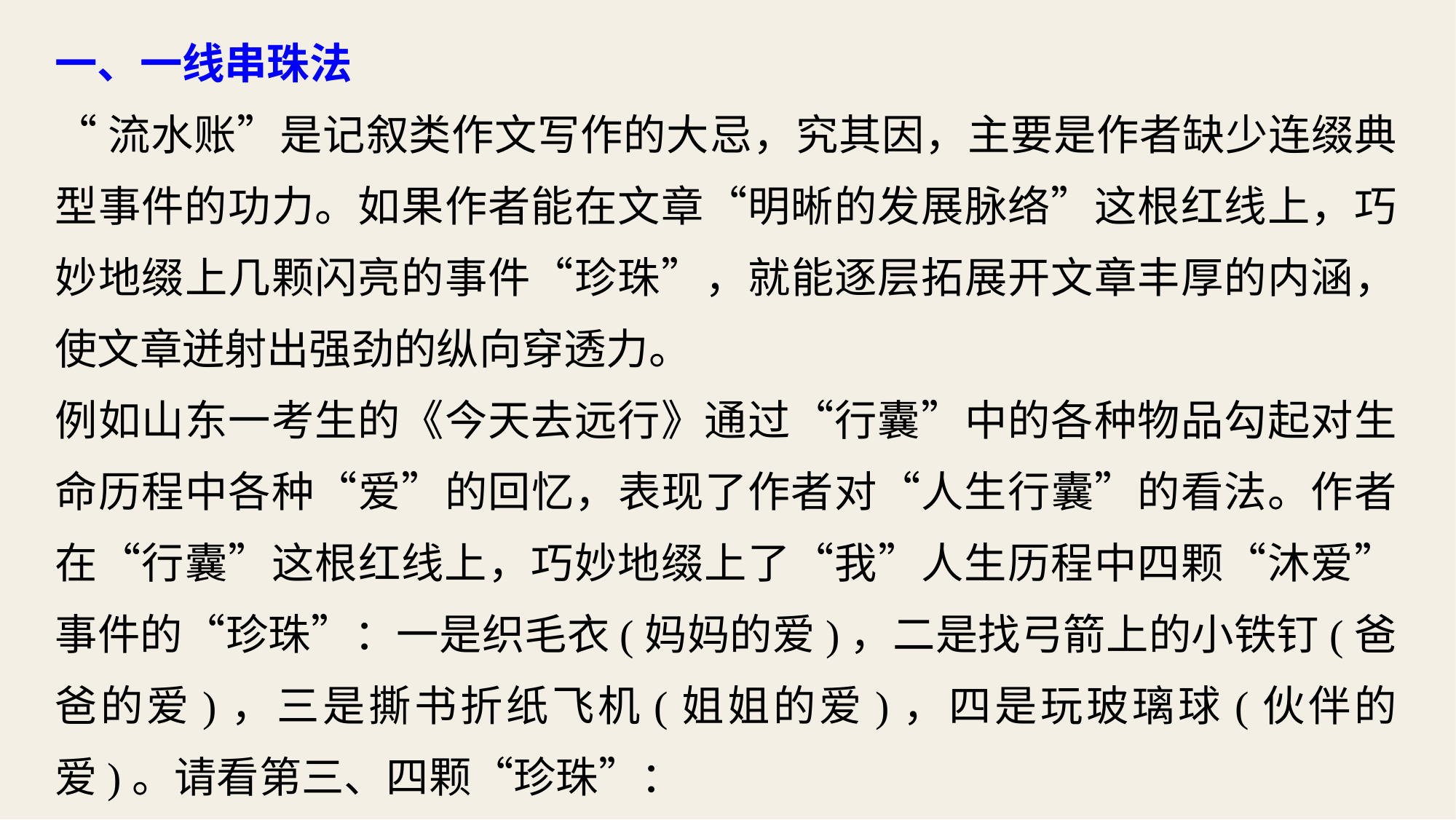

一、一线串珠法
“流水账”是记叙类作文写作的大忌，究其因，主要是作者缺少连缀典型事件的功力。如果作者能在文章“明晰的发展脉络”这根红线上，巧妙地缀上几颗闪亮的事件“珍珠”，就能逐层拓展开文章丰厚的内涵，使文章迸射出强劲的纵向穿透力。
例如山东一考生的《今天去远行》通过“行囊”中的各种物品勾起对生命历程中各种“爱”的回忆，表现了作者对“人生行囊”的看法。作者在“行囊”这根红线上，巧妙地缀上了“我”人生历程中四颗“沐爱”事件的“珍珠”：一是织毛衣(妈妈的爱)，二是找弓箭上的小铁钉(爸爸的爱)，三是撕书折纸飞机(姐姐的爱)，四是玩玻璃球(伙伴的爱)。请看第三、四颗“珍珠”：